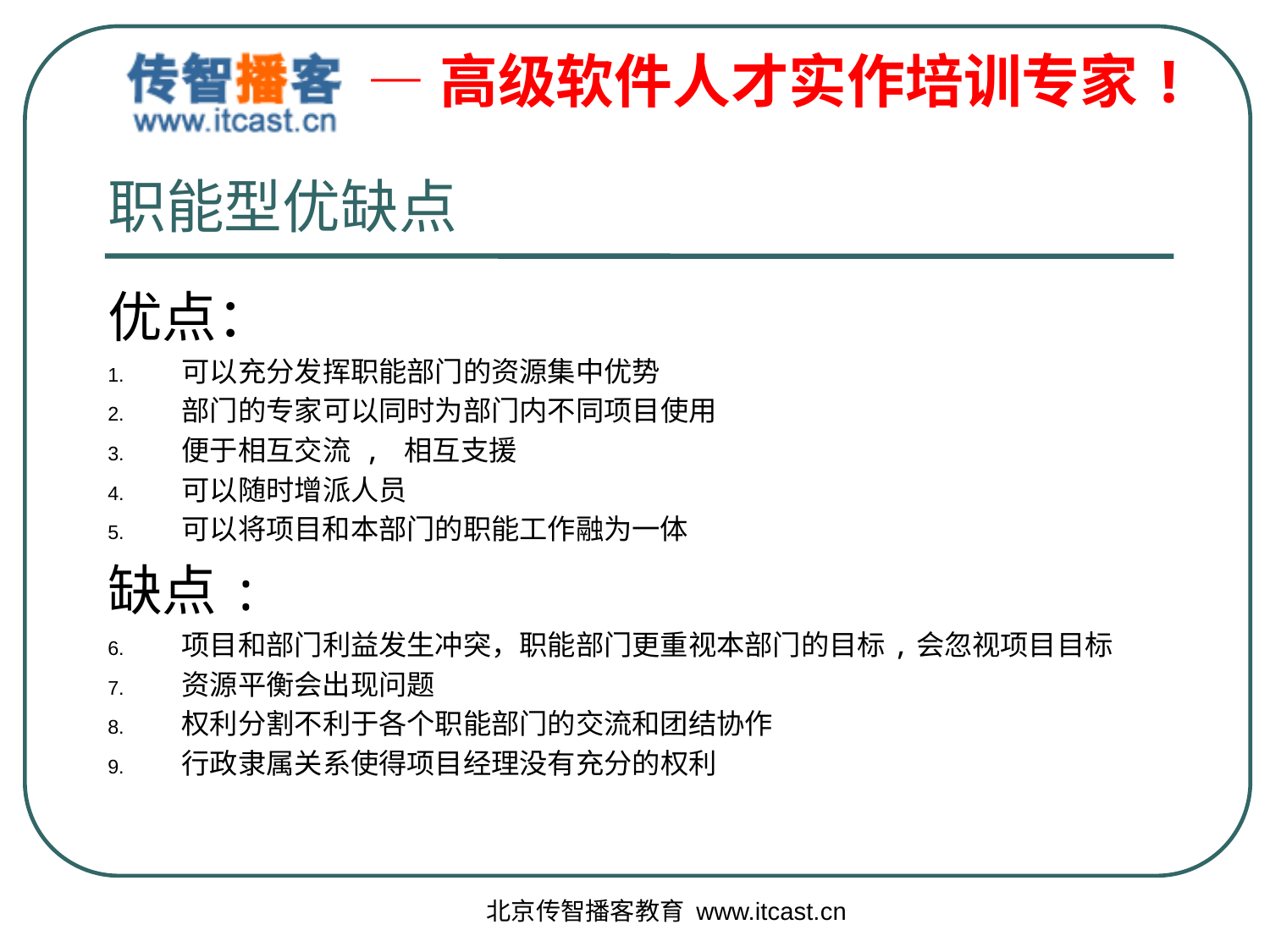

# 职能型优缺点
优点：
可以充分发挥职能部门的资源集中优势
部门的专家可以同时为部门内不同项目使用
便于相互交流 , 相互支援
可以随时增派人员
可以将项目和本部门的职能工作融为一体
缺点:
项目和部门利益发生冲突，职能部门更重视本部门的目标,会忽视项目目标
资源平衡会出现问题
权利分割不利于各个职能部门的交流和团结协作
行政隶属关系使得项目经理没有充分的权利

北京传智播客教育 www.itcast.cn